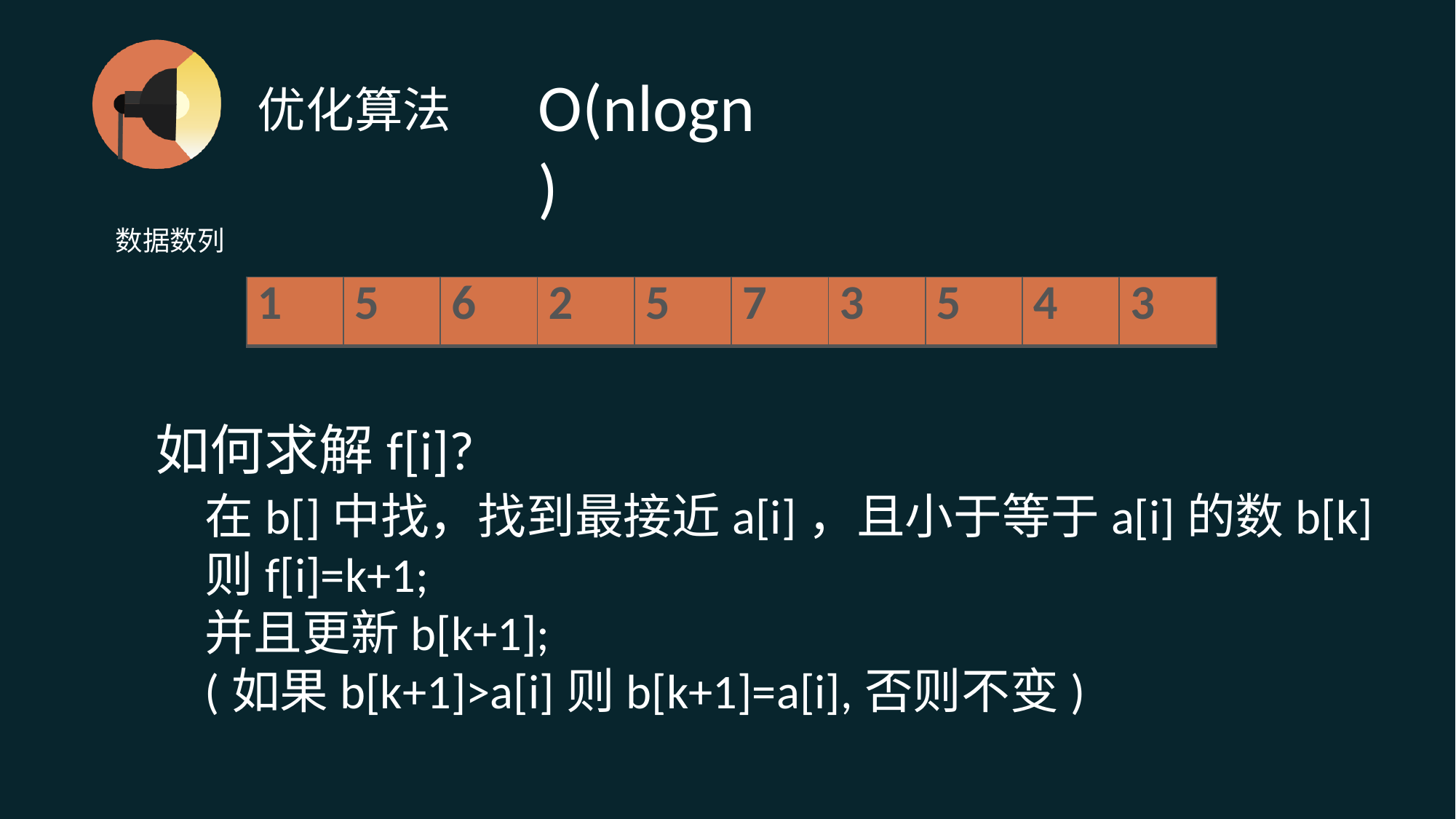

O(nlogn)
# 优化算法
数据数列
| 1 | 5 | 6 | 2 | 5 | 7 | 3 | 5 | 4 | 3 |
| --- | --- | --- | --- | --- | --- | --- | --- | --- | --- |
如何求解f[i]?
在b[]中找，找到最接近a[i]，且小于等于a[i]的数b[k]
则f[i]=k+1;
并且更新b[k+1];
(如果b[k+1]>a[i]则b[k+1]=a[i],否则不变)